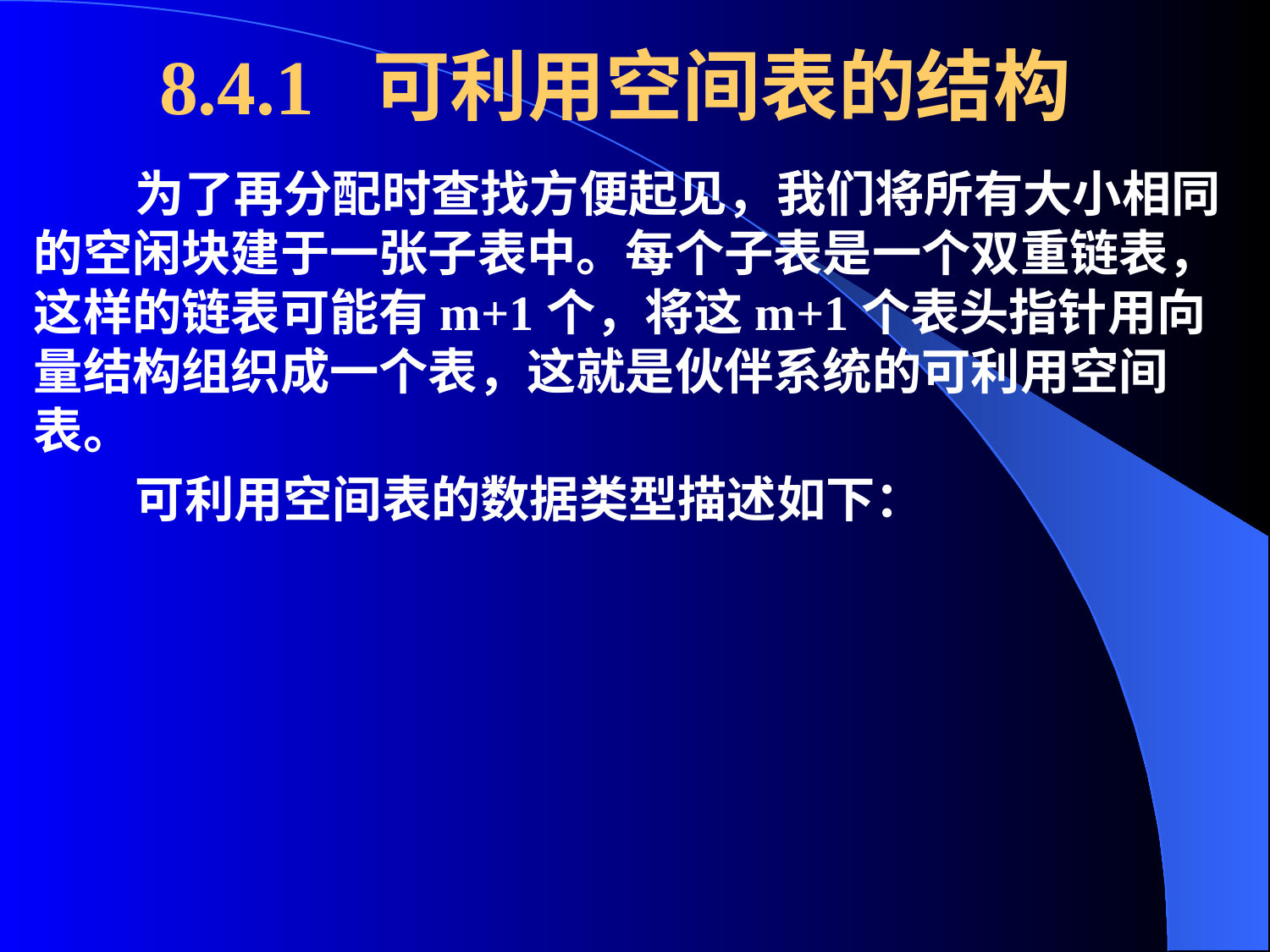

# 8.4.1  可利用空间表的结构
        为了再分配时查找方便起见，我们将所有大小相同的空闲块建于一张子表中。每个子表是一个双重链表，这样的链表可能有m+1个，将这m+1个表头指针用向量结构组织成一个表，这就是伙伴系统的可利用空间表。
        可利用空间表的数据类型描述如下：